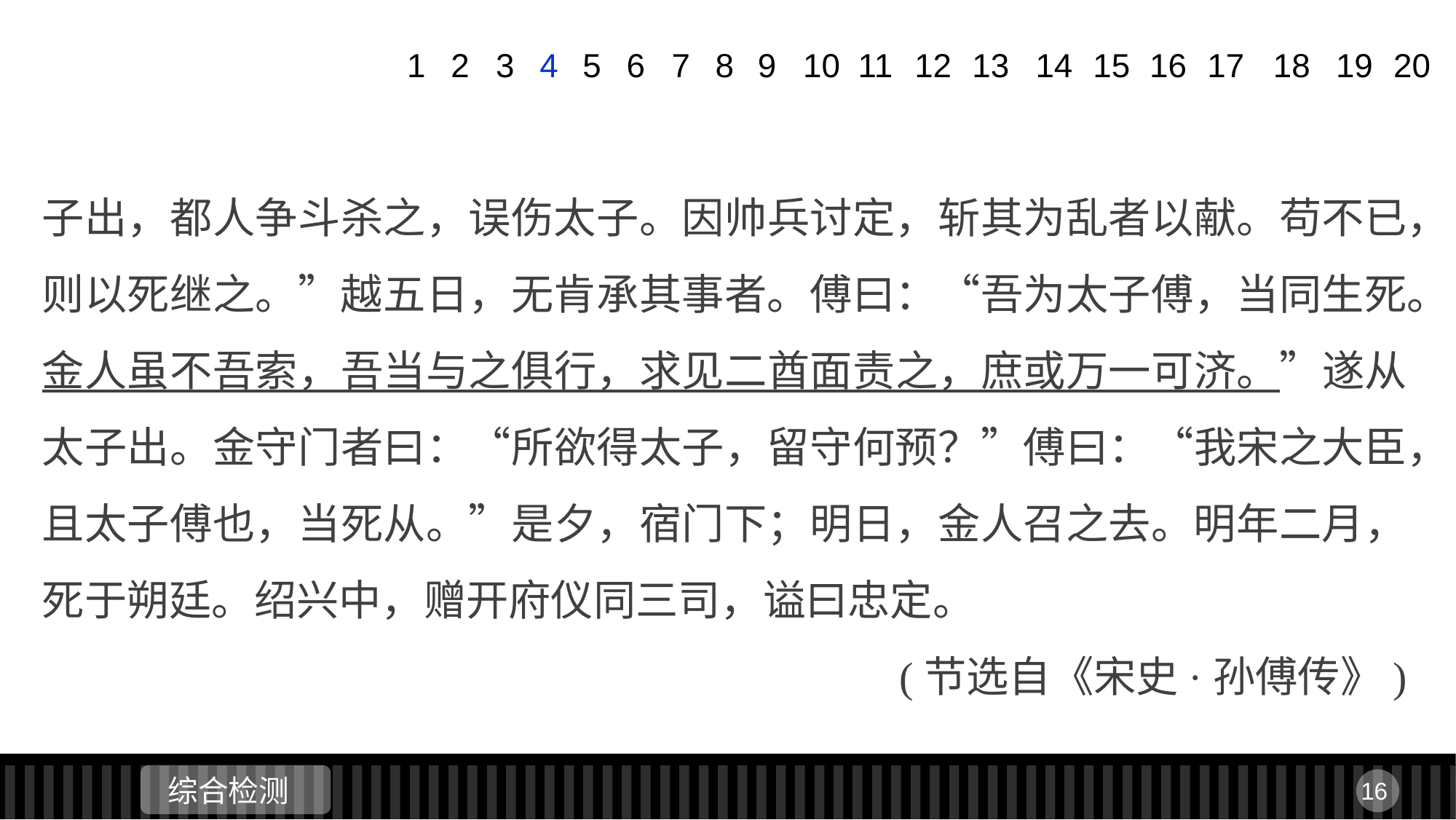

1
2
3
4
5
6
7
8
9
11
12
13
14
15
16
17
18
19
20
10
子出，都人争斗杀之，误伤太子。因帅兵讨定，斩其为乱者以献。苟不已，则以死继之。”越五日，无肯承其事者。傅曰：“吾为太子傅，当同生死。金人虽不吾索，吾当与之俱行，求见二酋面责之，庶或万一可济。”遂从太子出。金守门者曰：“所欲得太子，留守何预？”傅曰：“我宋之大臣，且太子傅也，当死从。”是夕，宿门下；明日，金人召之去。明年二月，死于朔廷。绍兴中，赠开府仪同三司，谥曰忠定。
(节选自《宋史·孙傅传》)